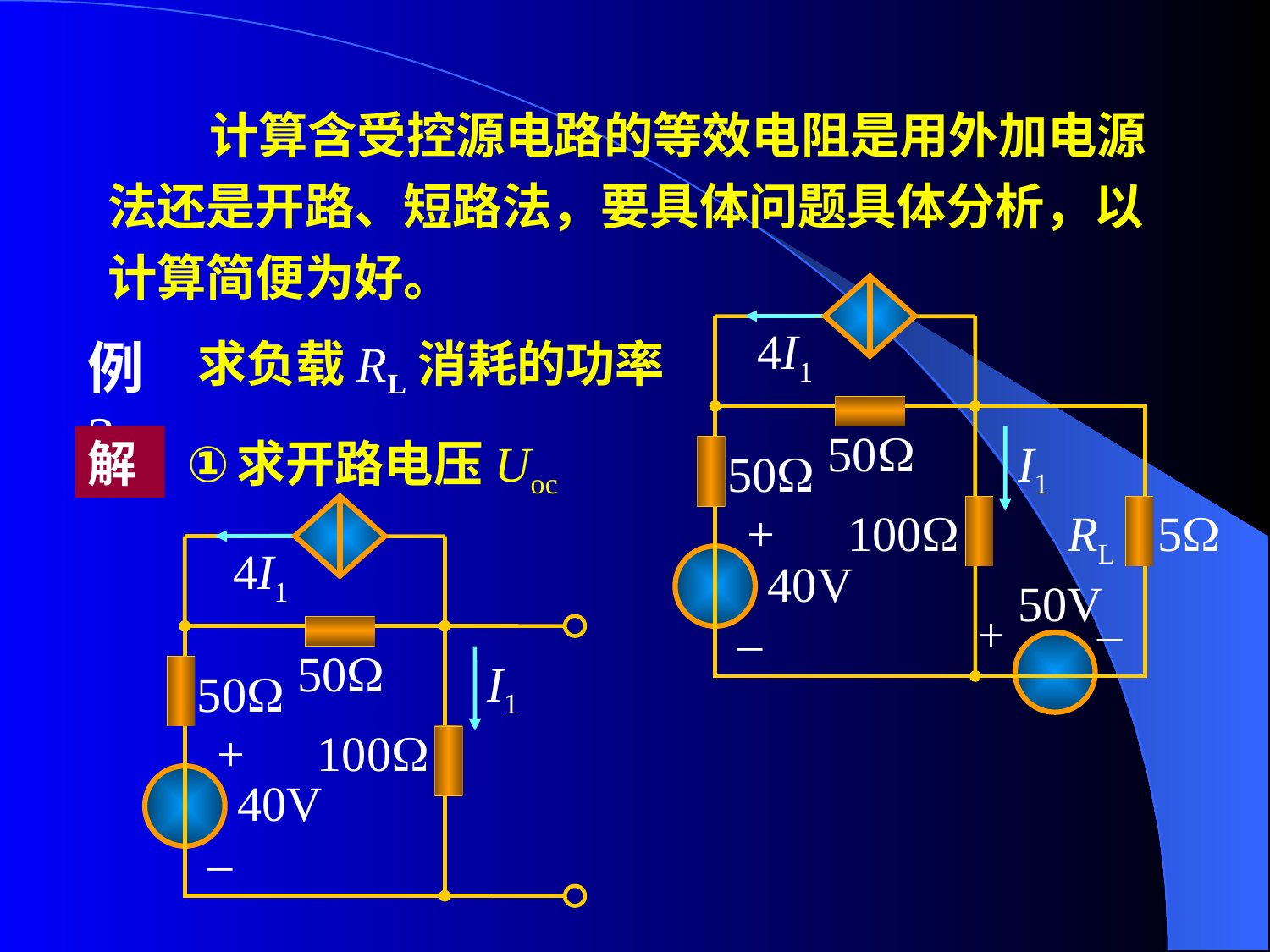

计算含受控源电路的等效电阻是用外加电源法还是开路、短路法，要具体问题具体分析，以计算简便为好。

4I1

50Ω

I1

50Ω
+
100Ω

RL

5Ω

40V
50V
+
–
–

例3
求负载RL消耗的功率
解
求开路电压Uoc

4I1

50Ω

I1

50Ω
+
100Ω

40V
–